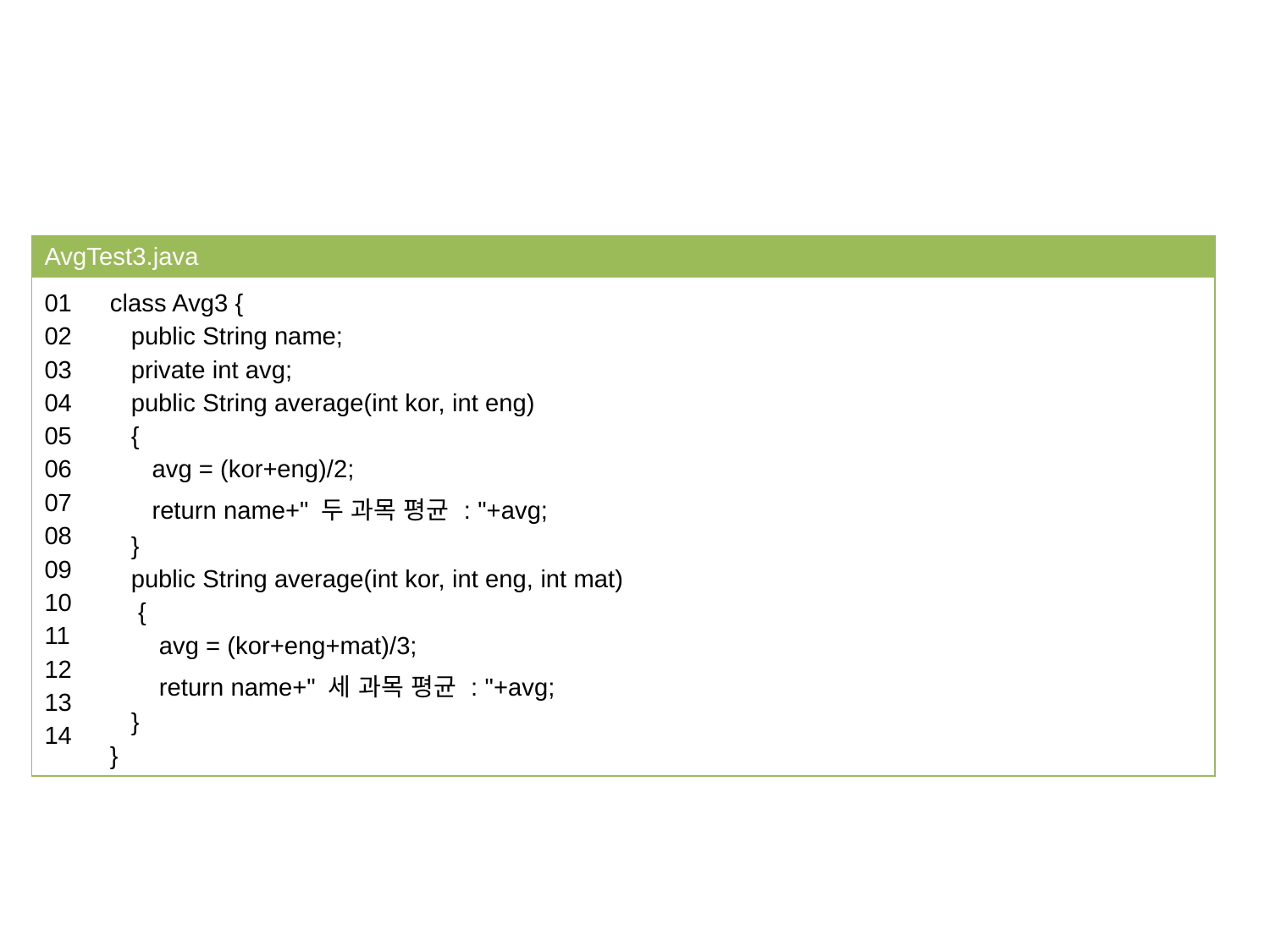

#
| AvgTest3.java |  |
| --- | --- |
| 01 02 03 04 05 06 07 08 09 10 11 12 13 14 | class Avg3 { public String name; private int avg; public String average(int kor, int eng) { avg = (kor+eng)/2; return name+" 두 과목 평균 : "+avg; } public String average(int kor, int eng, int mat) { avg = (kor+eng+mat)/3; return name+" 세 과목 평균 : "+avg; } } |